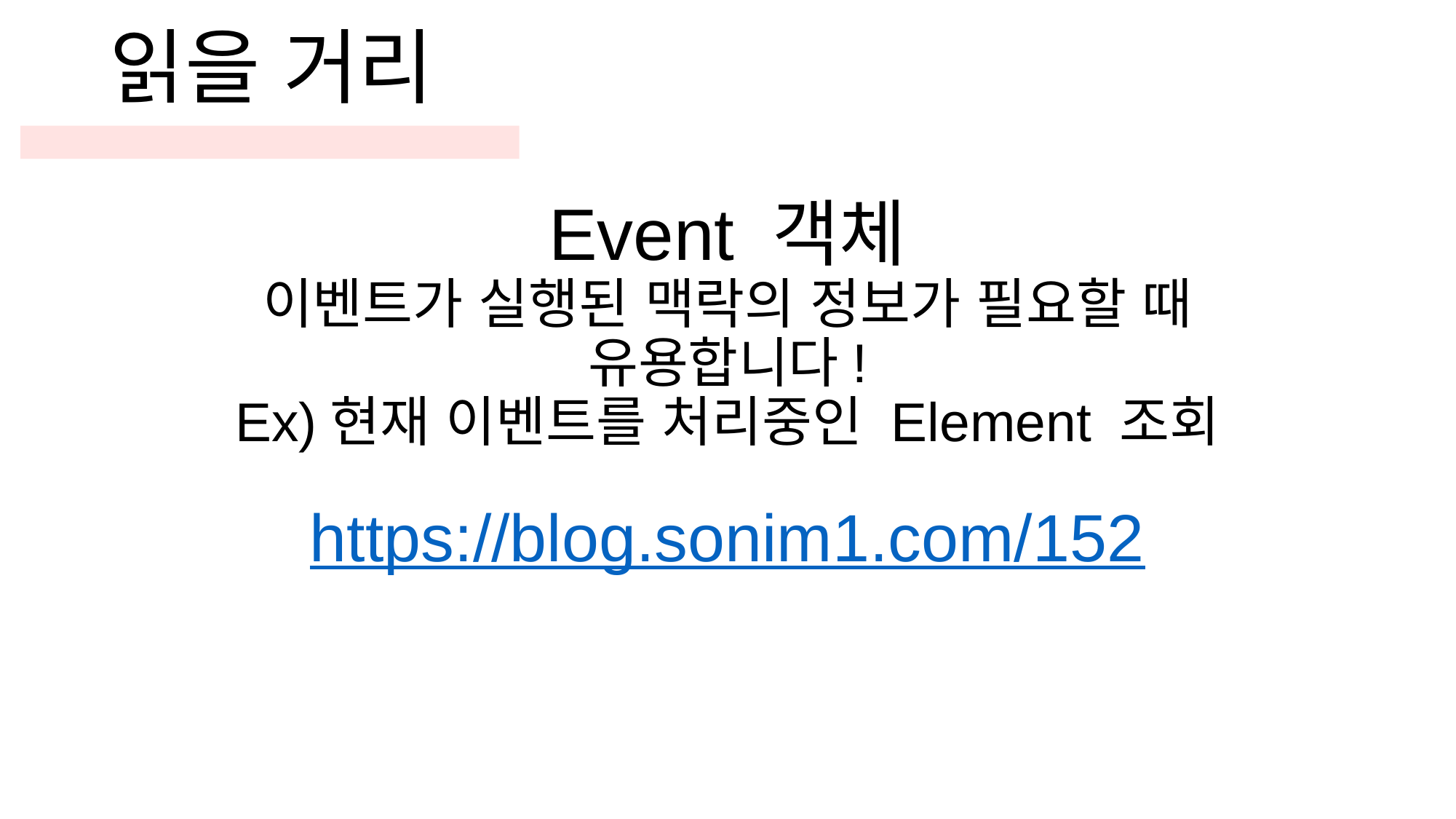

읽을 거리

Event 객체
이벤트가 실행된 맥락의 정보가 필요할 때 유용합니다!
Ex)현재 이벤트를 처리중인 Element 조회

https://blog.sonim1.com/152